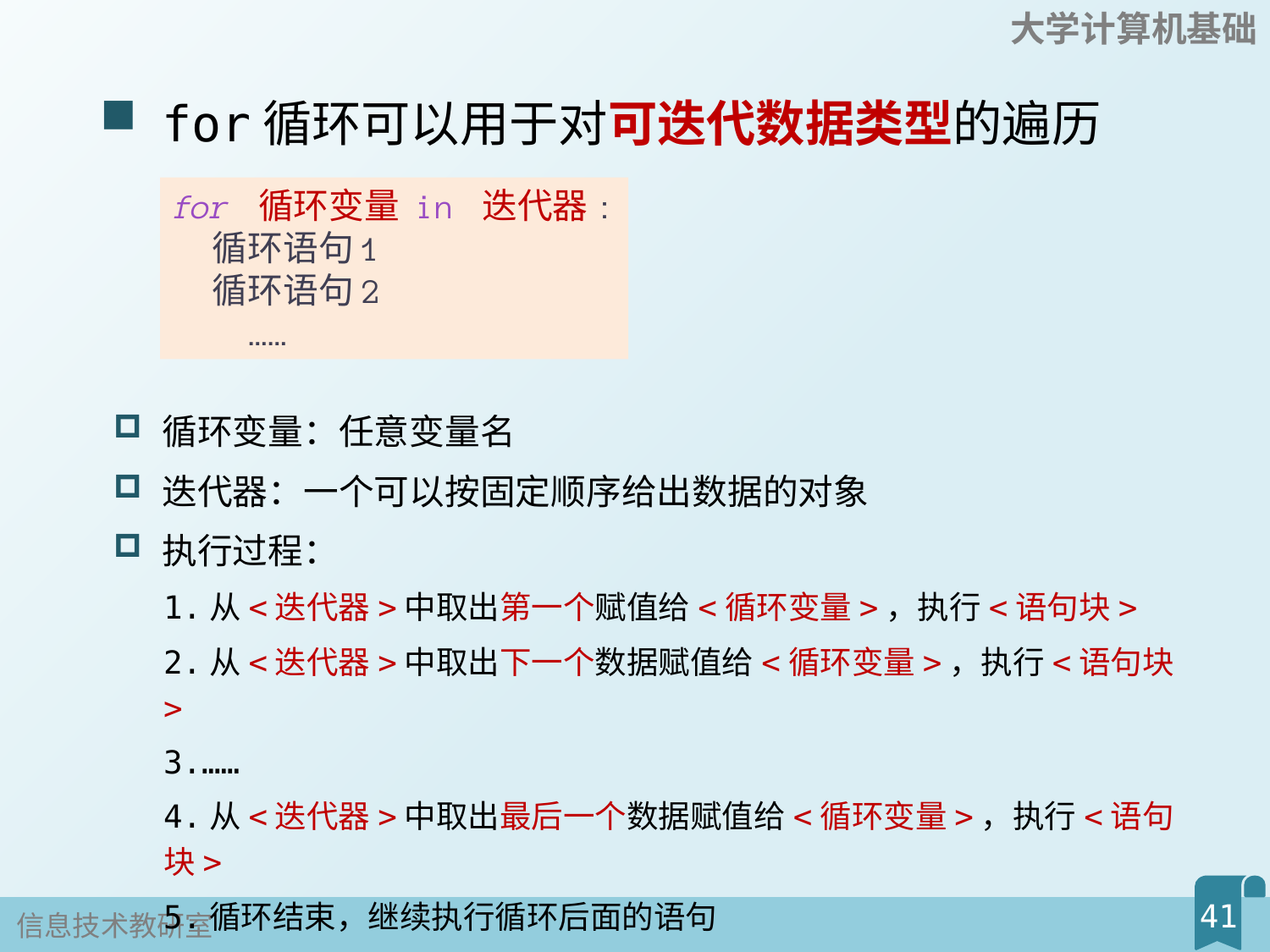

for循环可以用于对可迭代数据类型的遍历
for 循环变量 in 迭代器:
    循环语句1
    循环语句2
    ……
循环变量：任意变量名
迭代器：一个可以按固定顺序给出数据的对象
执行过程：
1.从<迭代器>中取出第一个赋值给<循环变量>，执行<语句块>
2.从<迭代器>中取出下一个数据赋值给<循环变量>，执行<语句块>
3.……
4.从<迭代器>中取出最后一个数据赋值给<循环变量>，执行<语句块>
5.循环结束，继续执行循环后面的语句

41